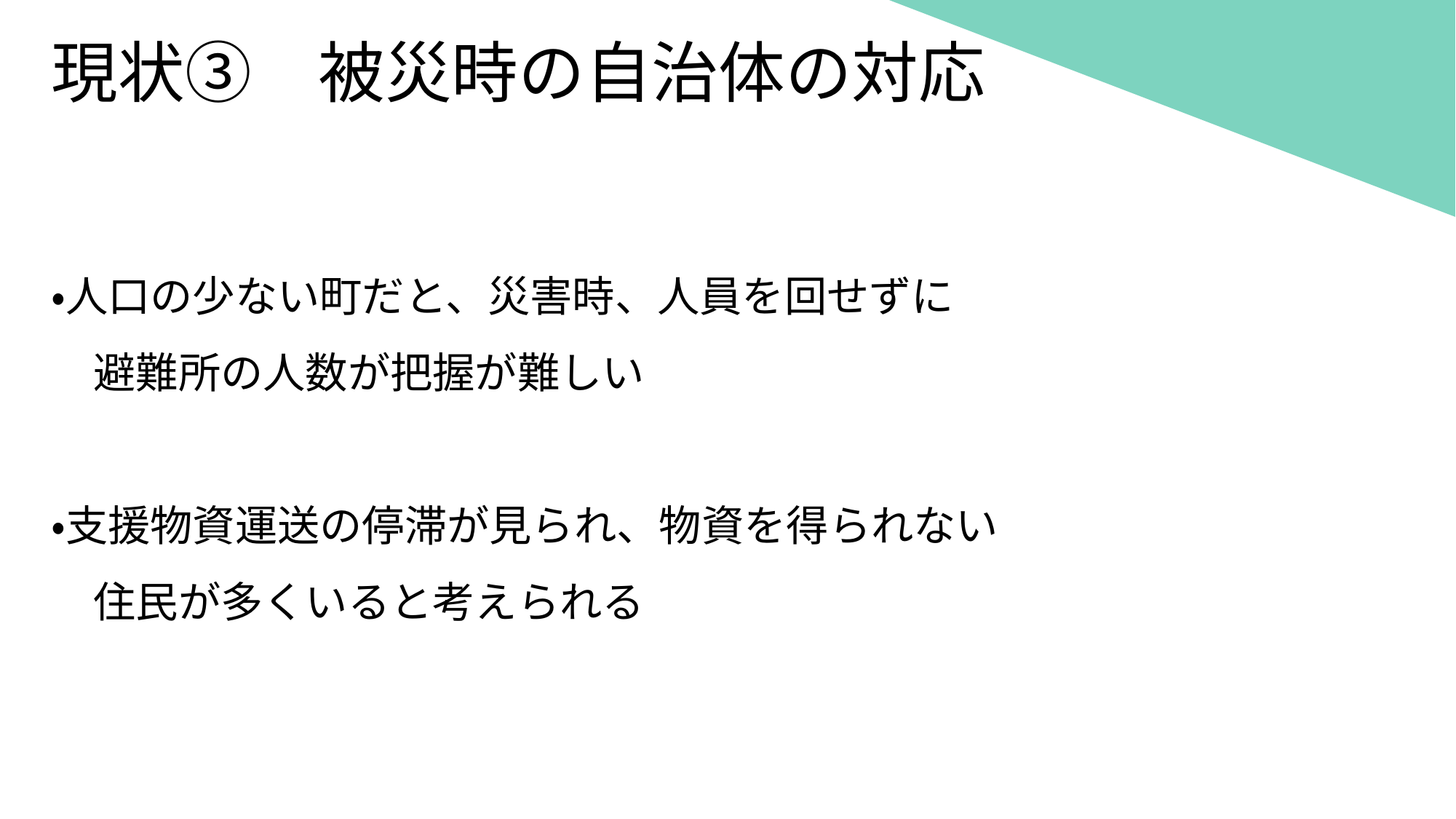

# 現状③　被災時の自治体の対応

・人口の少ない町だと、災害時、人員を回せずに
　避難所の人数が把握が難しい

・支援物資運送の停滞が見られ、物資を得られない
　住民が多くいると考えられる